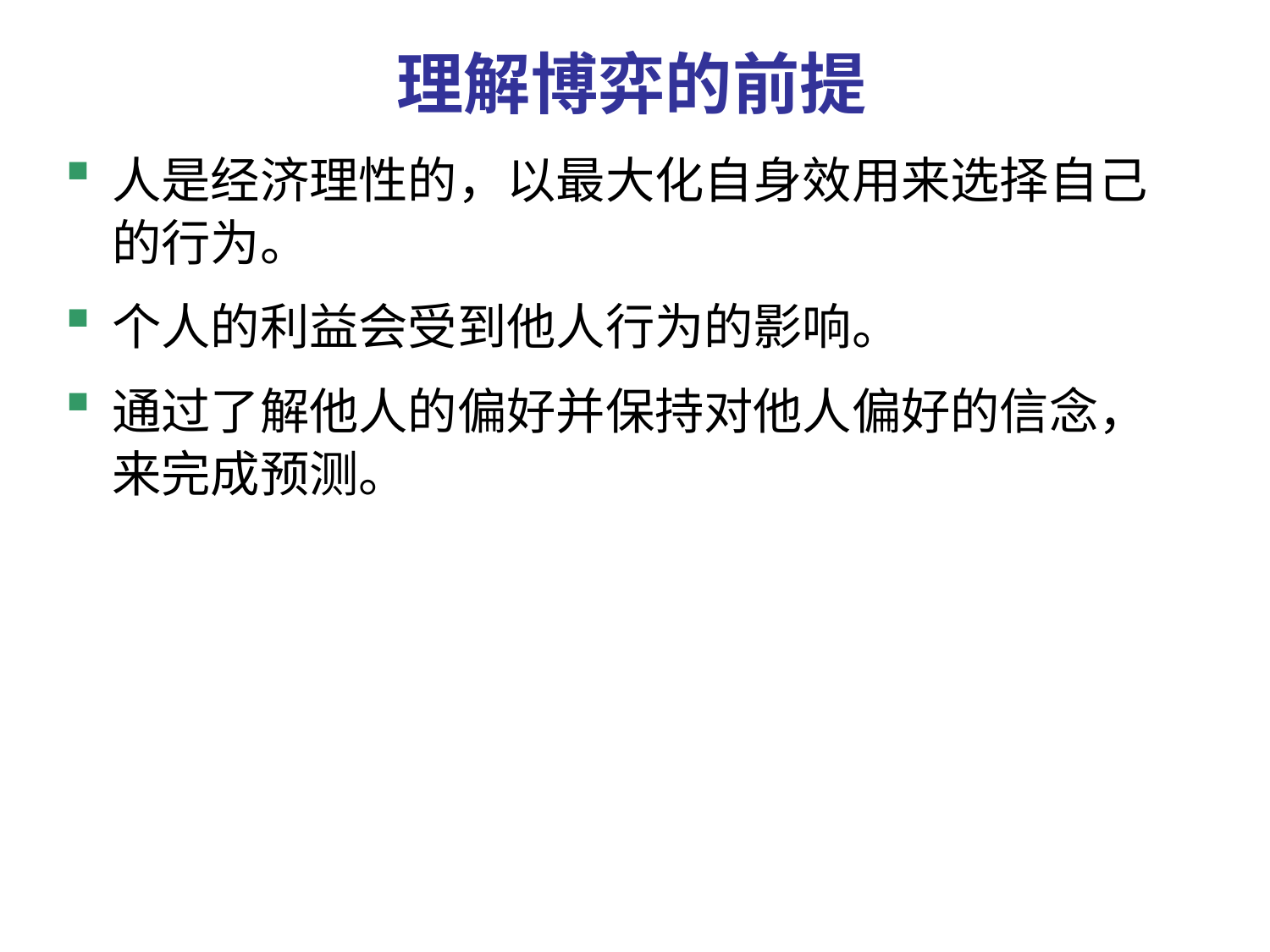

# 理解博弈的前提
人是经济理性的，以最大化自身效用来选择自己的行为。
个人的利益会受到他人行为的影响。
通过了解他人的偏好并保持对他人偏好的信念，来完成预测。